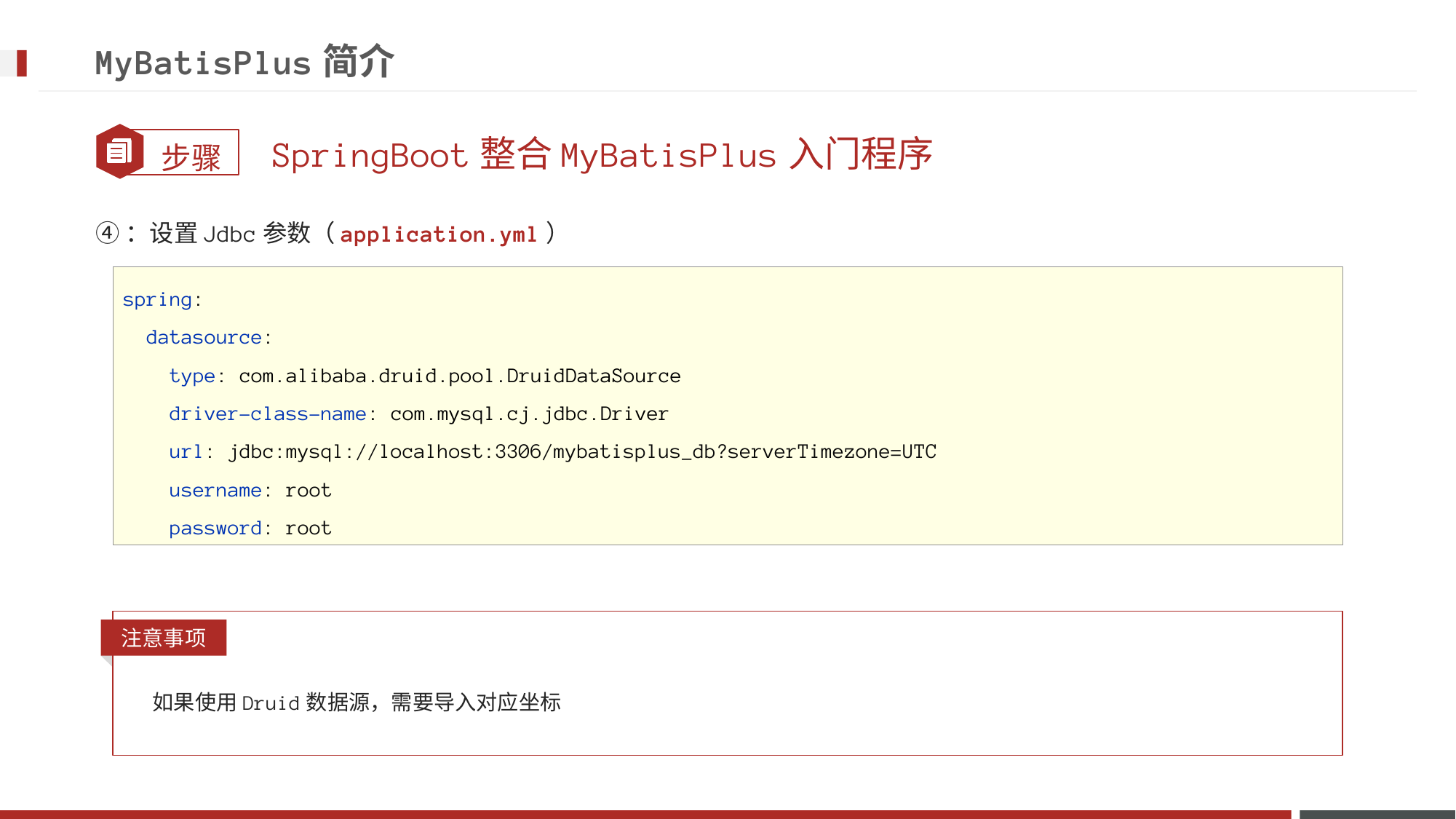

# MyBatisPlus简介
SpringBoot整合MyBatisPlus入门程序
④：设置Jdbc参数（application.yml）
spring:
  datasource:
    type: com.alibaba.druid.pool.DruidDataSource
    driver-class-name: com.mysql.cj.jdbc.Driver
    url: jdbc:mysql://localhost:3306/mybatisplus_db?serverTimezone=UTC
    username: root
    password: root

注意事项

如果使用Druid数据源，需要导入对应坐标